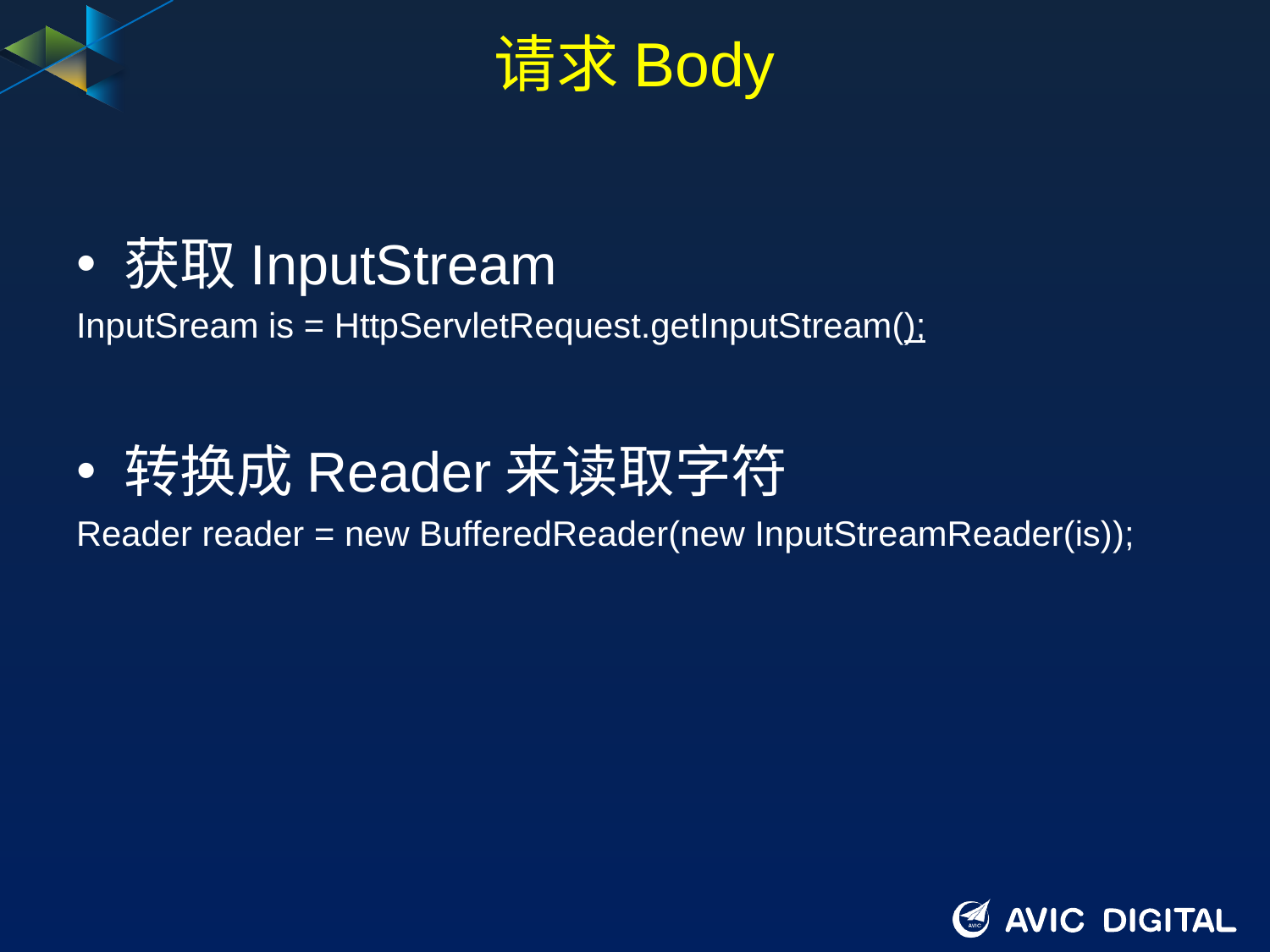

# 请求Body
获取InputStream
InputSream is = HttpServletRequest.getInputStream();

转换成Reader来读取字符
Reader reader = new BufferedReader(new InputStreamReader(is));